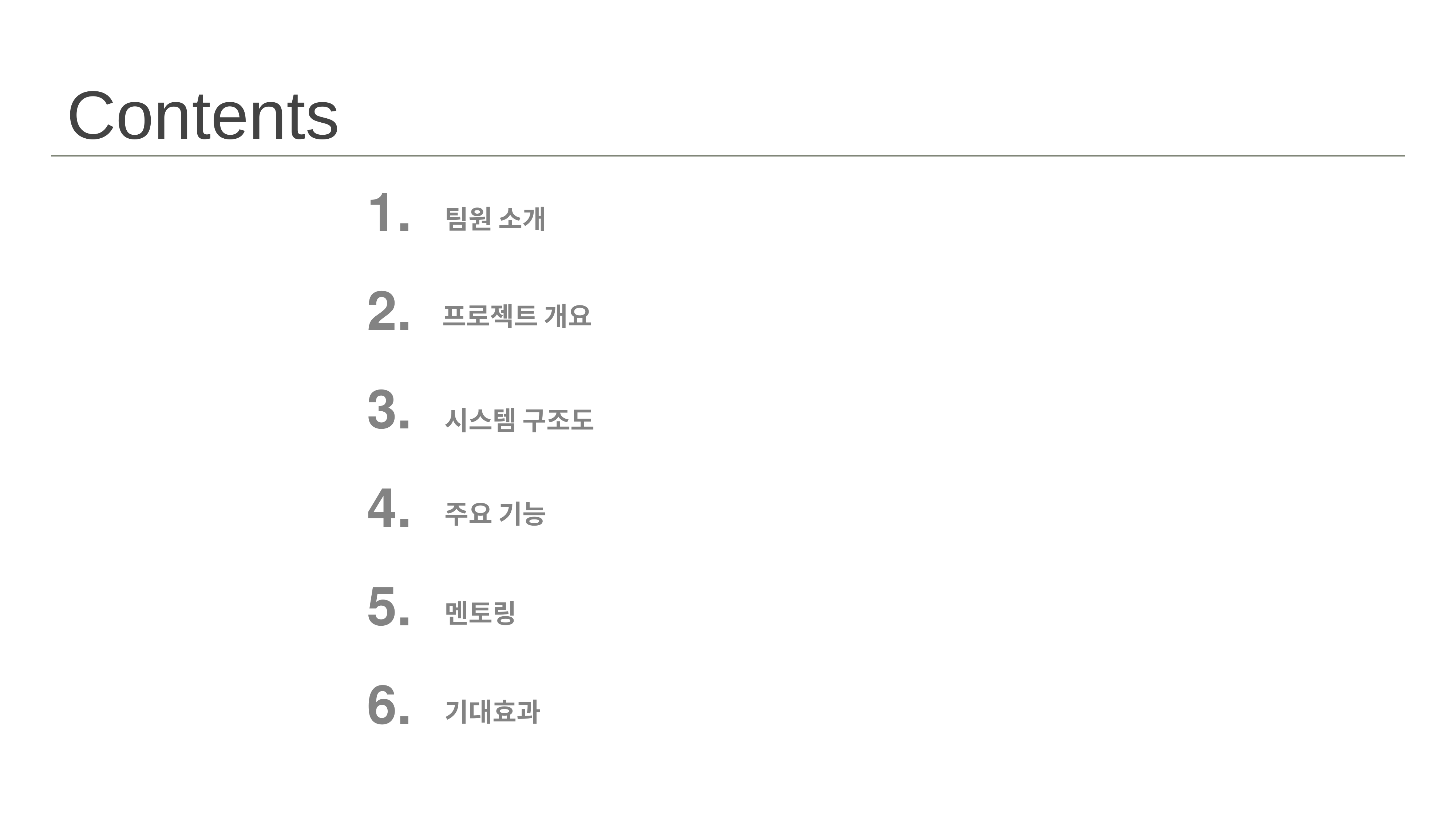

# Contents

1.
팀원 소개
2.
프로젝트 개요
3.
시스템 구조도
4.
주요 기능
5.
멘토링
6.
기대효과
2